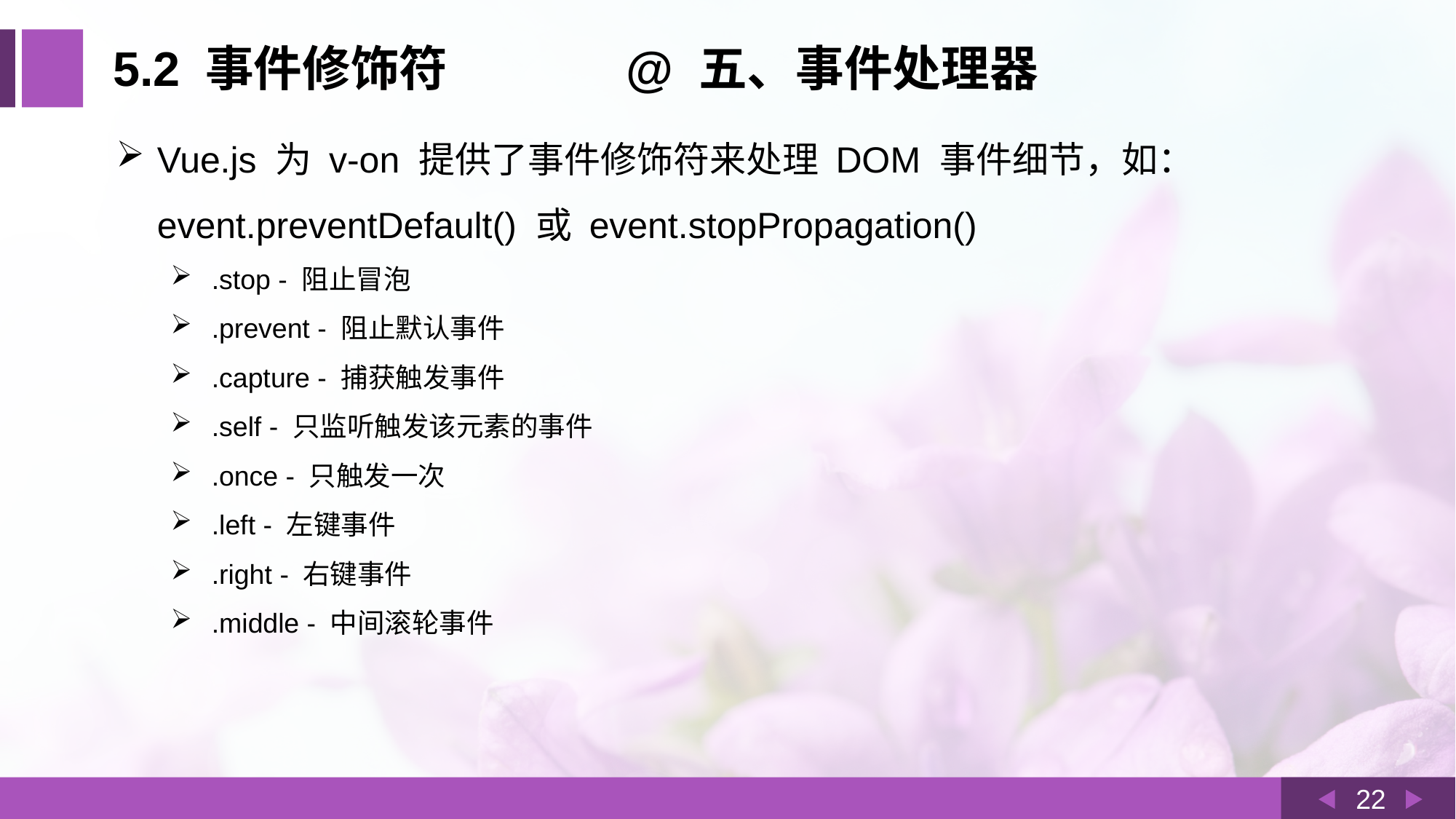

5.2 事件修饰符               @ 五、事件处理器
Vue.js 为 v-on 提供了事件修饰符来处理 DOM 事件细节，如：event.preventDefault() 或 event.stopPropagation()
.stop - 阻止冒泡
.prevent - 阻止默认事件
.capture - 捕获触发事件
.self - 只监听触发该元素的事件
.once - 只触发一次
.left - 左键事件
.right - 右键事件
.middle - 中间滚轮事件